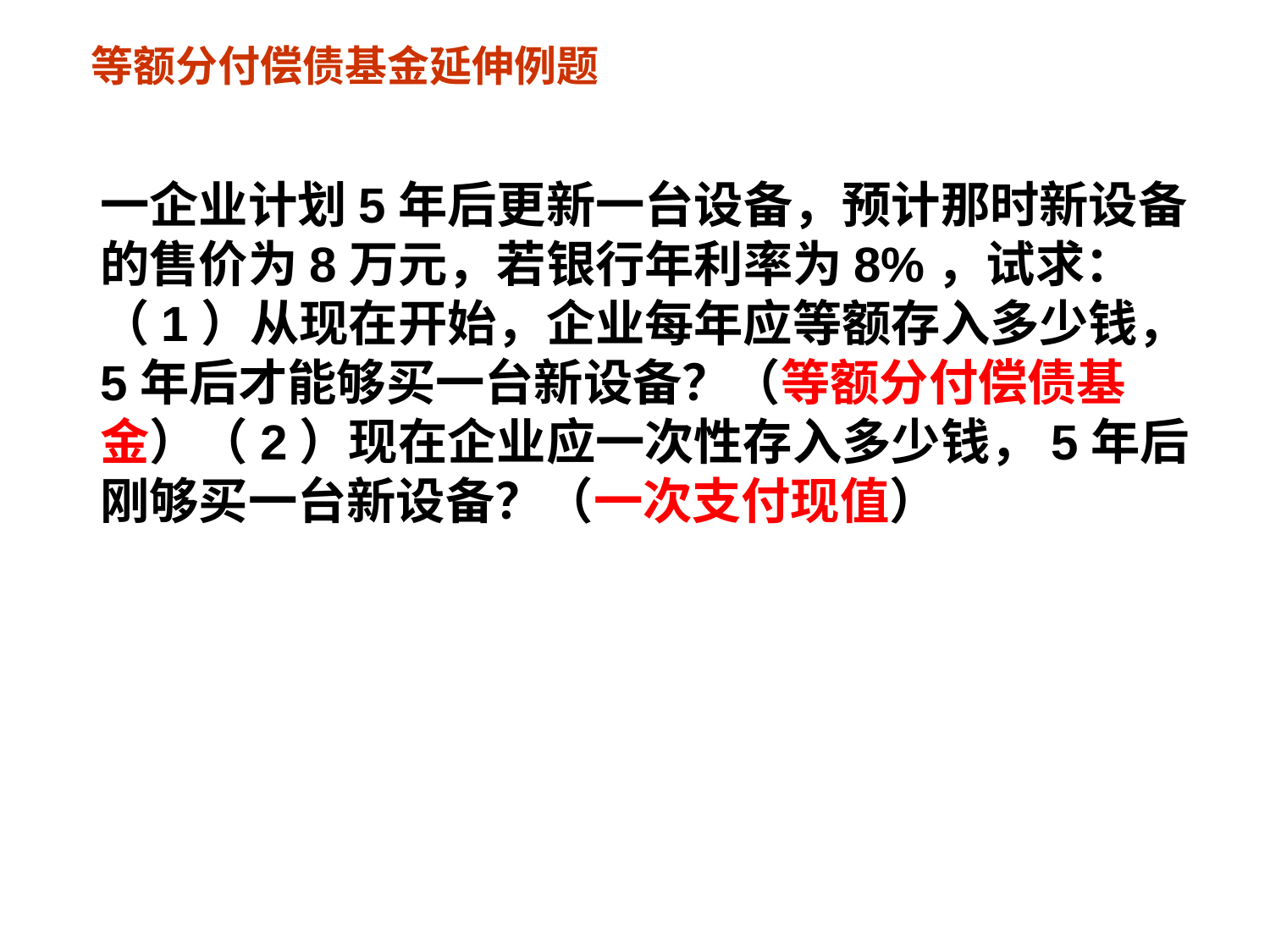

等额分付偿债基金延伸例题
一企业计划5年后更新一台设备，预计那时新设备的售价为8万元，若银行年利率为8%，试求：（1）从现在开始，企业每年应等额存入多少钱，5年后才能够买一台新设备？（等额分付偿债基金）（2）现在企业应一次性存入多少钱，5年后刚够买一台新设备？（一次支付现值）